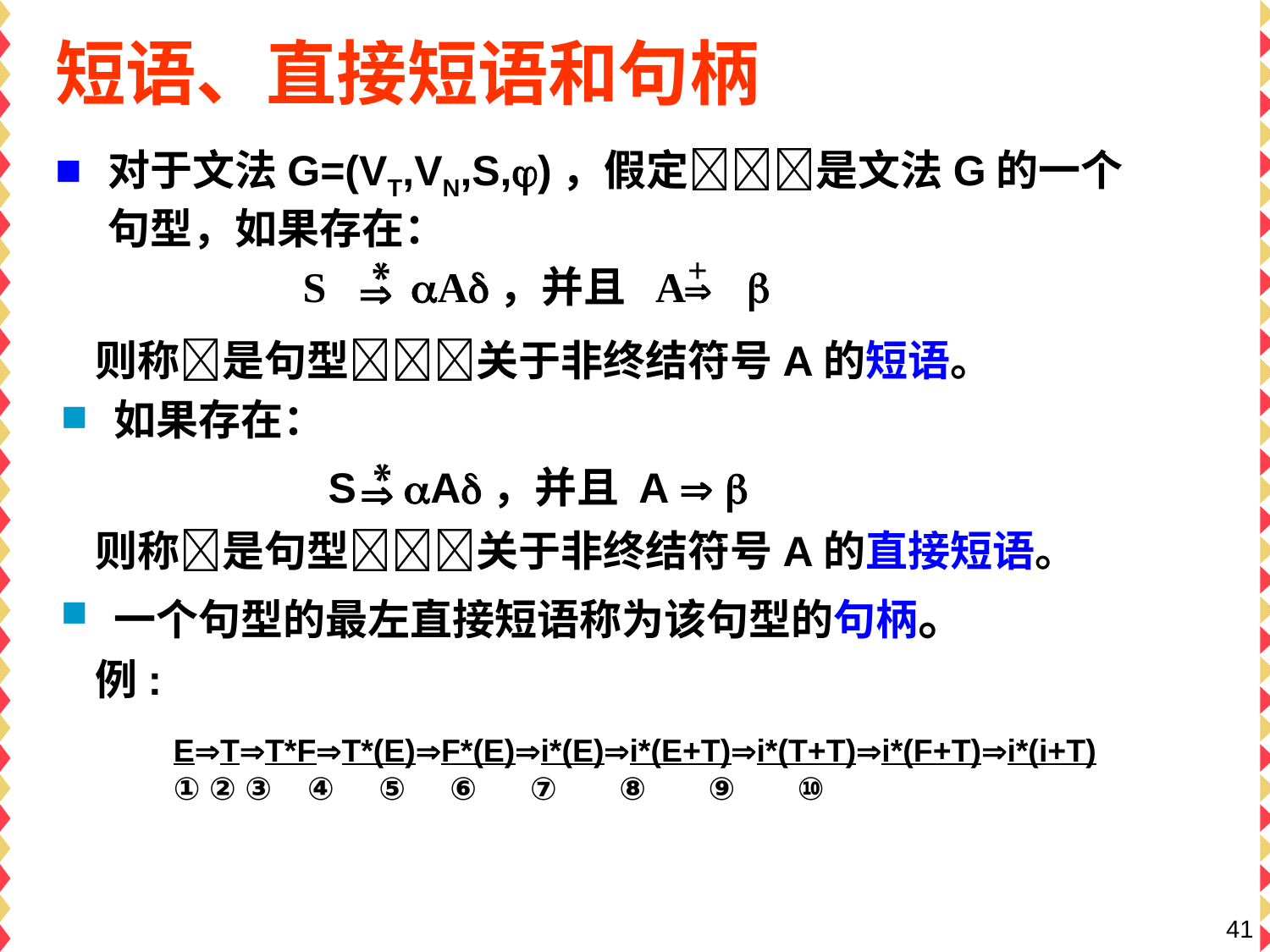

# 短语、直接短语和句柄
对于文法G=(VT,VN,S,ϕ)，假定αβδ是文法G的一个句型，如果存在：
S        αAδ，并且  A      β
*⇑
+⇑
  则称β是句型αβδ关于非终结符号A的短语。
如果存在：
S    αAδ，并且 A ⇒ β
*⇑
  则称β是句型αβδ关于非终结符号A的直接短语。
一个句型的最左直接短语称为该句型的句柄。
  例:
E⇒T⇒T*F⇒T*(E)⇒F*(E)⇒i*(E)⇒i*(E+T)⇒i*(T+T)⇒i*(F+T)⇒i*(i+T)
① ② ③    ④     ⑤     ⑥      ⑦       ⑧       ⑨       ⑩
41